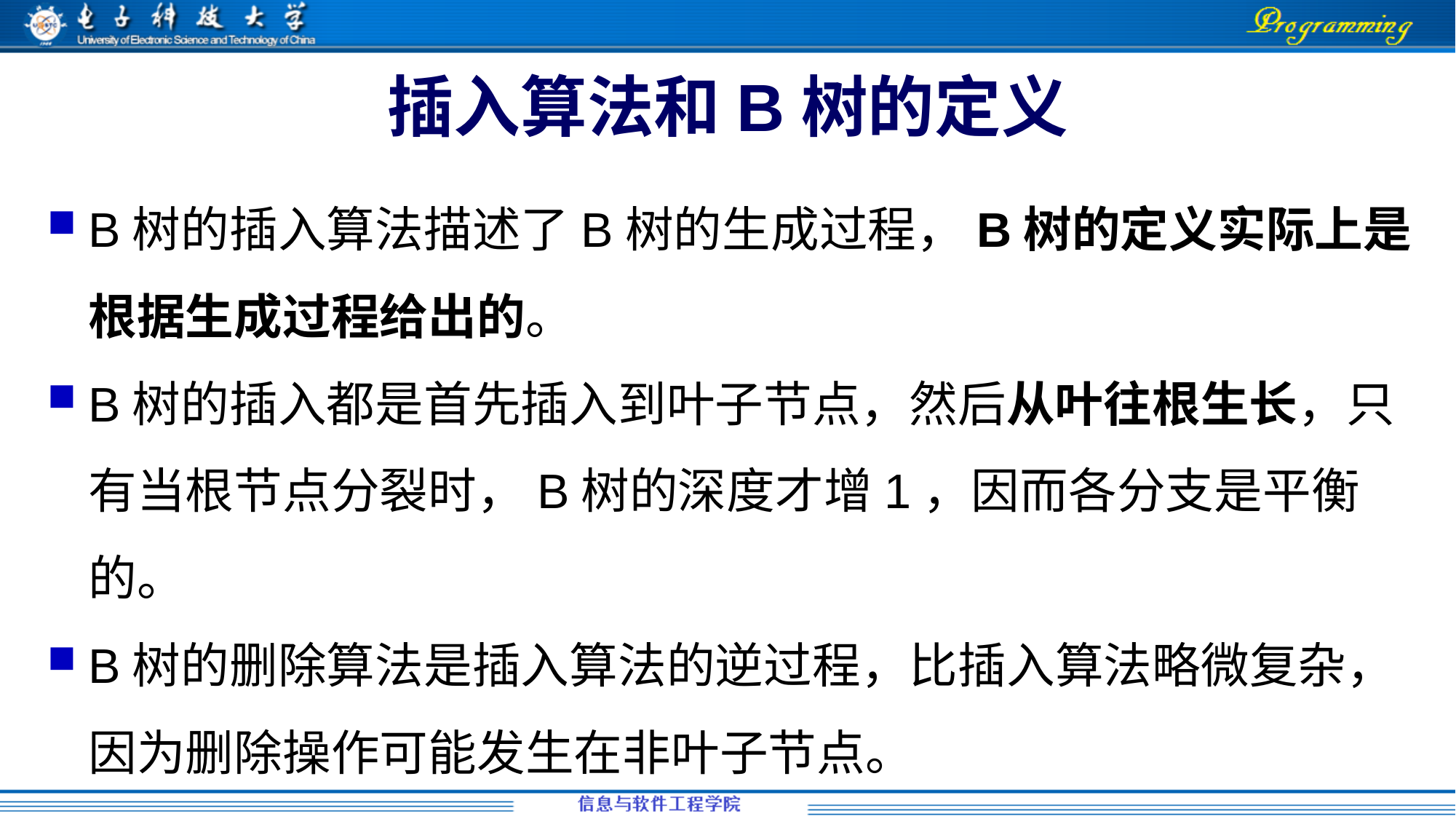

# 插入算法和B树的定义
B树的插入算法描述了B树的生成过程，B树的定义实际上是根据生成过程给出的。
B树的插入都是首先插入到叶子节点，然后从叶往根生长，只有当根节点分裂时，B树的深度才增1，因而各分支是平衡的。
B树的删除算法是插入算法的逆过程，比插入算法略微复杂，因为删除操作可能发生在非叶子节点。